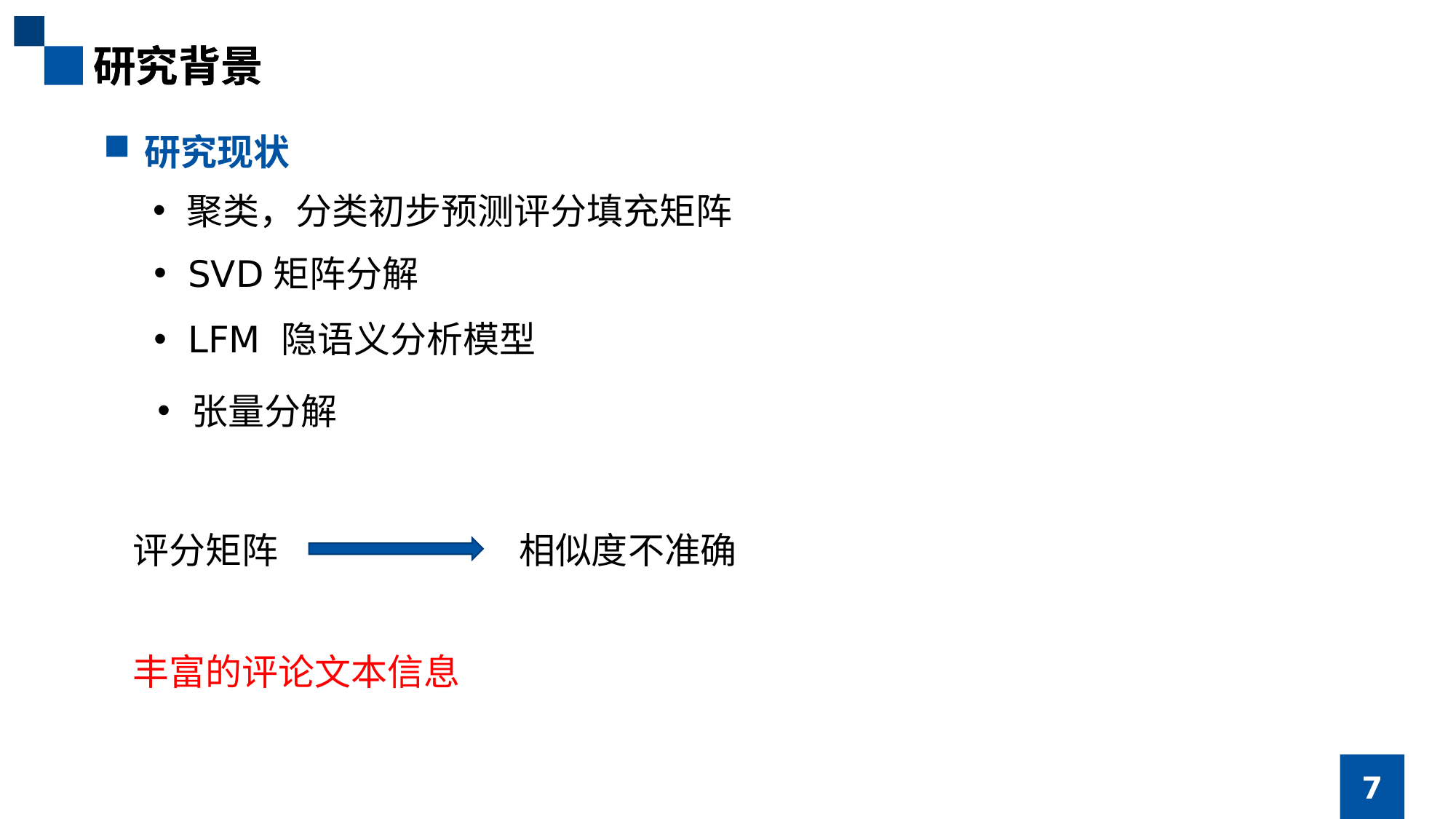

研究背景
研究背景
研究现状
聚类，分类初步预测评分填充矩阵
PART THREE
PART ONE
SVD矩阵分解
PART THREE
LFM 隐语义分析模型
张量分解
相似度不准确
评分矩阵

丰富的评论文本信息
7